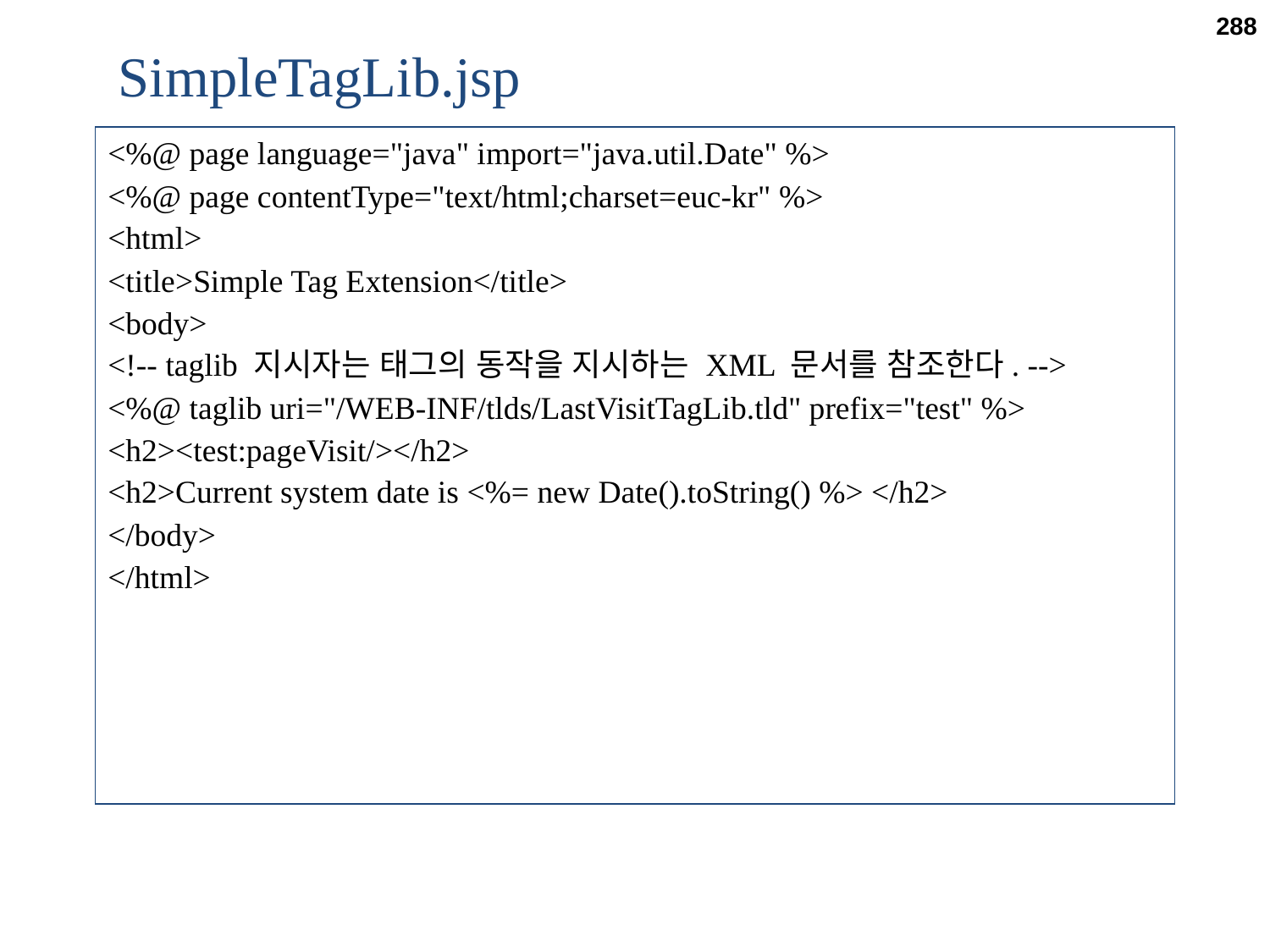

288
SimpleTagLib.jsp
<%@ page language="java" import="java.util.Date" %>
<%@ page contentType="text/html;charset=euc-kr" %>
<html>
<title>Simple Tag Extension</title>
<body>
<!-- taglib 지시자는 태그의 동작을 지시하는 XML 문서를 참조한다. -->
<%@ taglib uri="/WEB-INF/tlds/LastVisitTagLib.tld" prefix="test" %>
<h2><test:pageVisit/></h2>
<h2>Current system date is <%= new Date().toString() %> </h2>
</body>
</html>